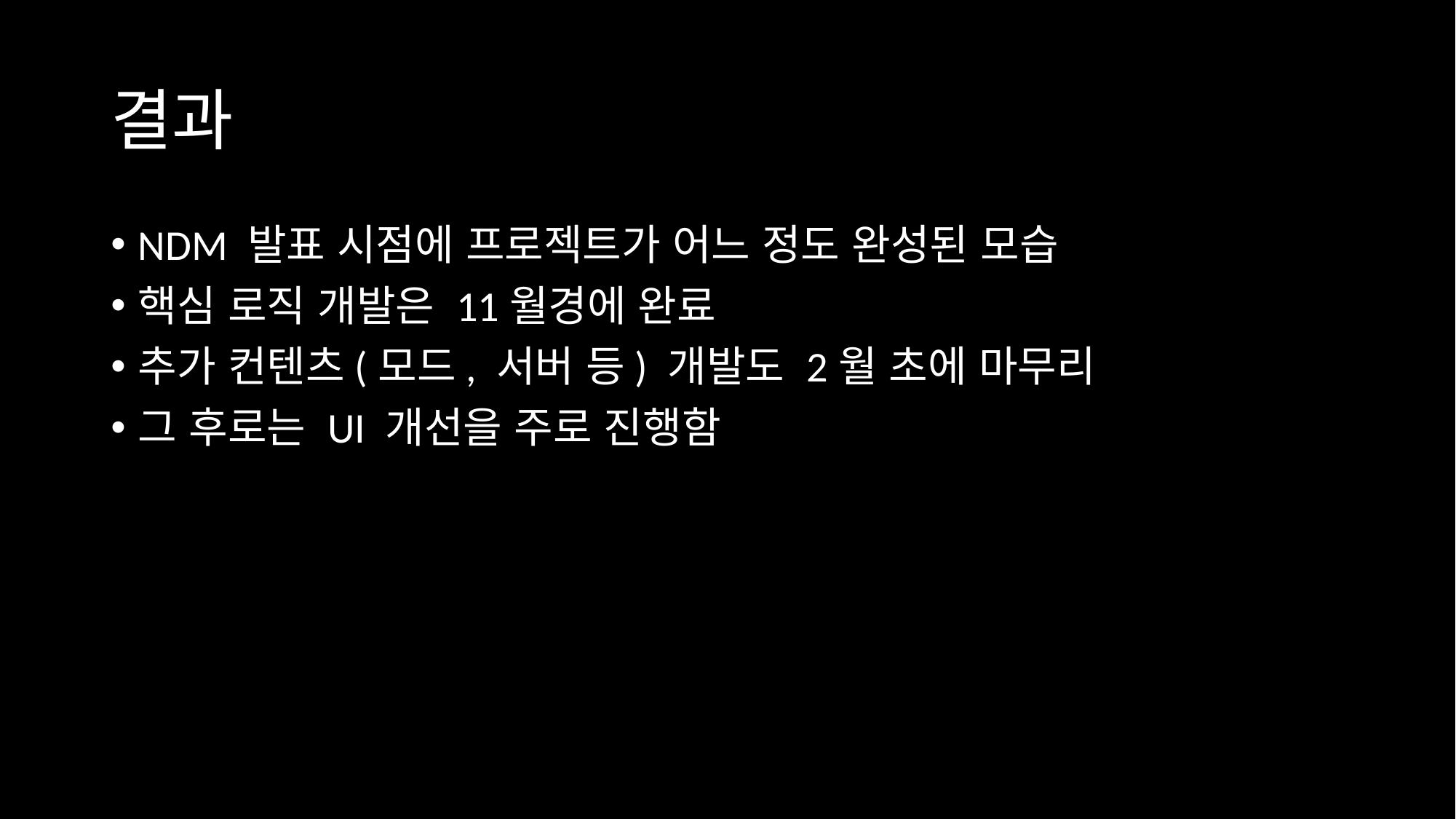

# 결과
NDM 발표 시점에 프로젝트가 어느 정도 완성된 모습
핵심 로직 개발은 11월경에 완료
추가 컨텐츠(모드, 서버 등) 개발도 2월 초에 마무리
그 후로는 UI 개선을 주로 진행함